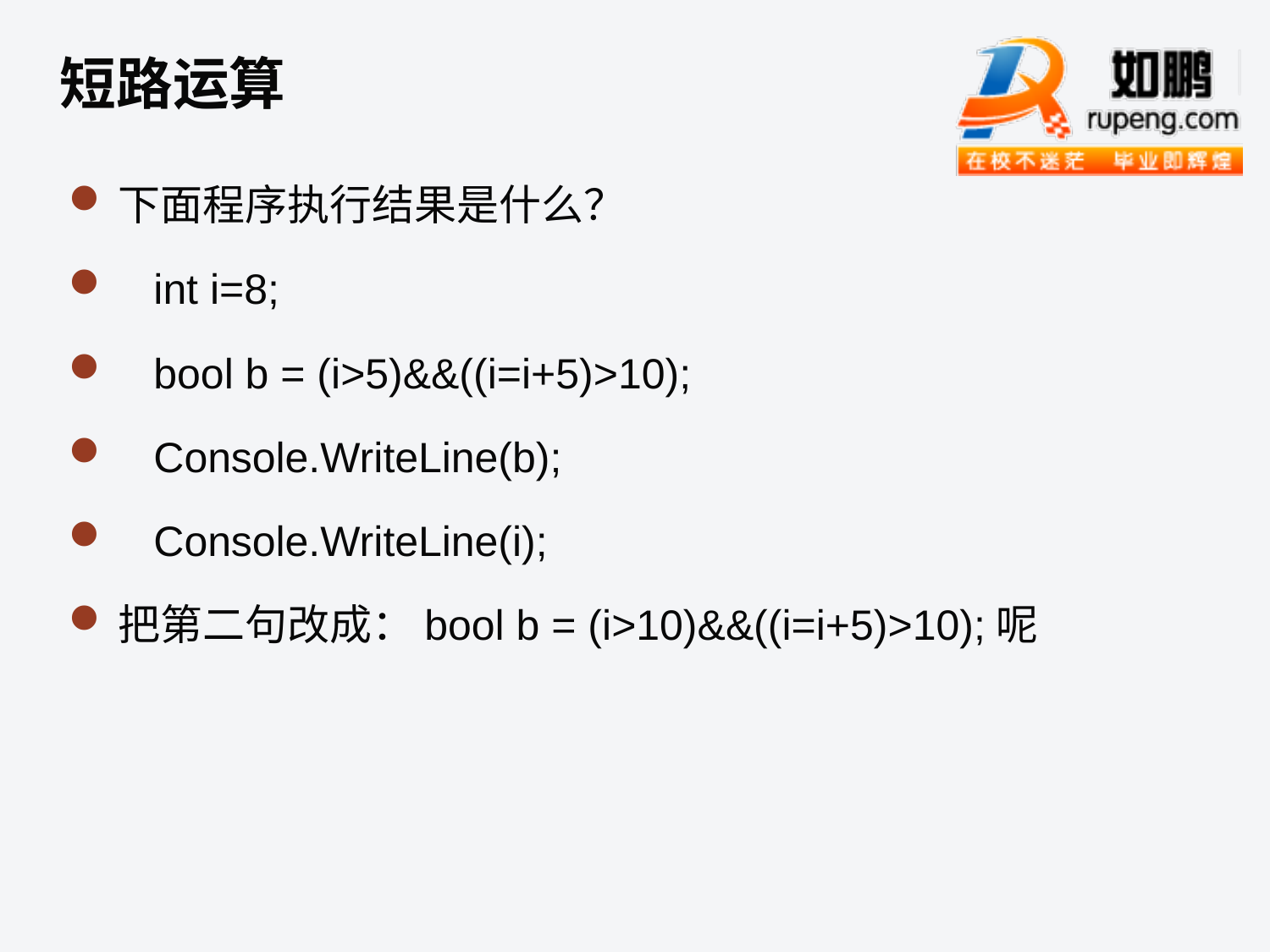

短路运算
下面程序执行结果是什么？
   int i=8;
   bool b = (i>5)&&((i=i+5)>10);
   Console.WriteLine(b);
   Console.WriteLine(i);
把第二句改成：bool b = (i>10)&&((i=i+5)>10);呢